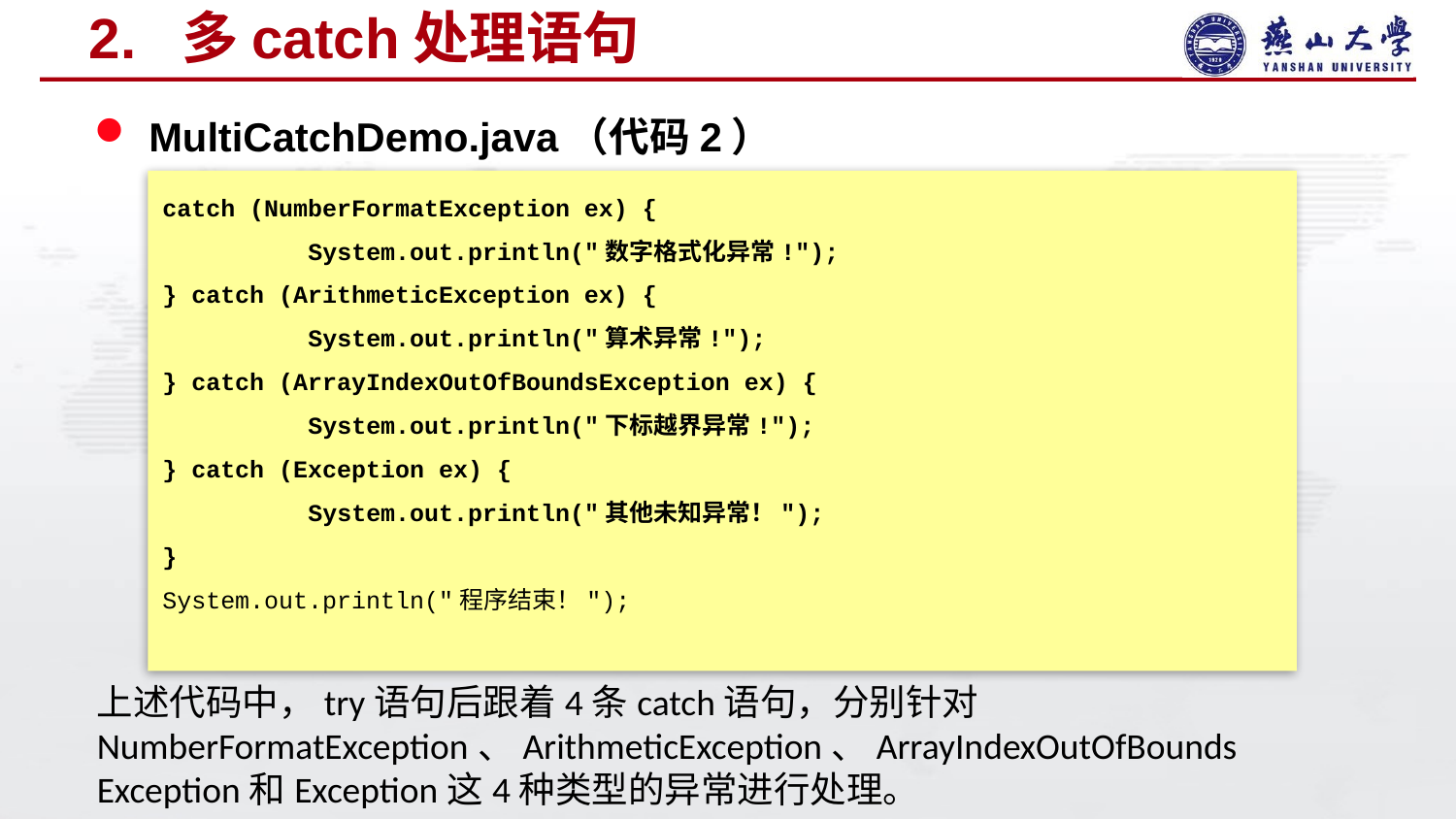

# 2.  多catch处理语句
MultiCatchDemo.java（代码2）
catch (NumberFormatException ex) {
	System.out.println("数字格式化异常!");
} catch (ArithmeticException ex) {
	System.out.println("算术异常!");
} catch (ArrayIndexOutOfBoundsException ex) {
	System.out.println("下标越界异常!");
} catch (Exception ex) {
	System.out.println("其他未知异常！");
}
System.out.println("程序结束！");
上述代码中，try语句后跟着4条catch语句，分别针对NumberFormatException、ArithmeticException、ArrayIndexOutOfBoundsException和Exception这4种类型的异常进行处理。